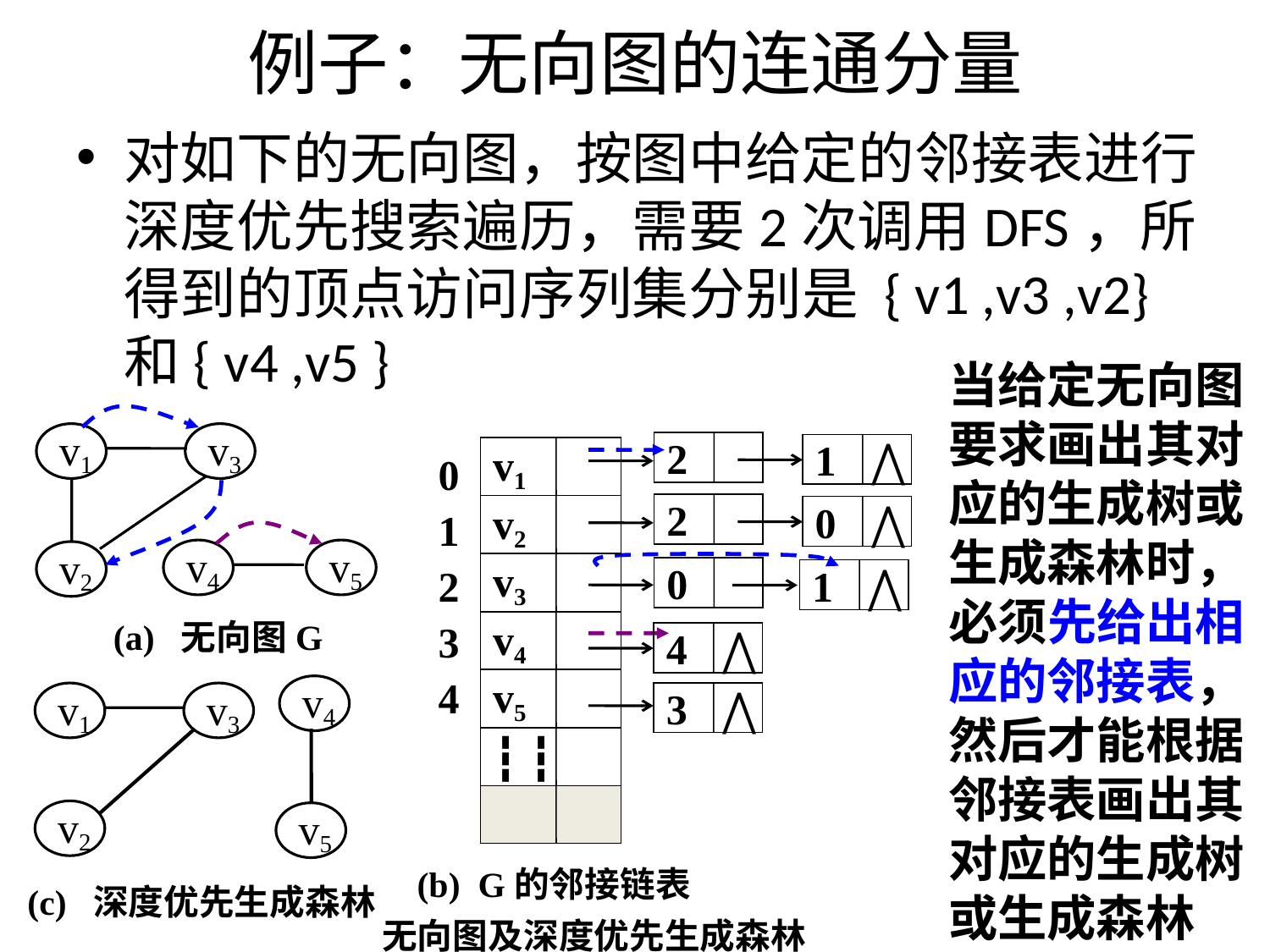

# 例子：无向图的连通分量
对如下的无向图，按图中给定的邻接表进行深度优先搜索遍历，需要2次调用DFS，所得到的顶点访问序列集分别是 { v1 ,v3 ,v2}和{ v4 ,v5 }
当给定无向图要求画出其对应的生成树或生成森林时，必须先给出相应的邻接表，然后才能根据邻接表画出其对应的生成树或生成森林

v1
v3

v2

v4
v5

(a)  无向图G
2

1   ⋀

0
1
2
3
4
v1

v2

v3

v4

v5

┇ ┇

2

0   ⋀

0

1   ⋀

4   ⋀

3   ⋀

(b)  G的邻接链表
v4

v5
v1
v3

v2
(c)  深度优先生成森林
无向图及深度优先生成森林